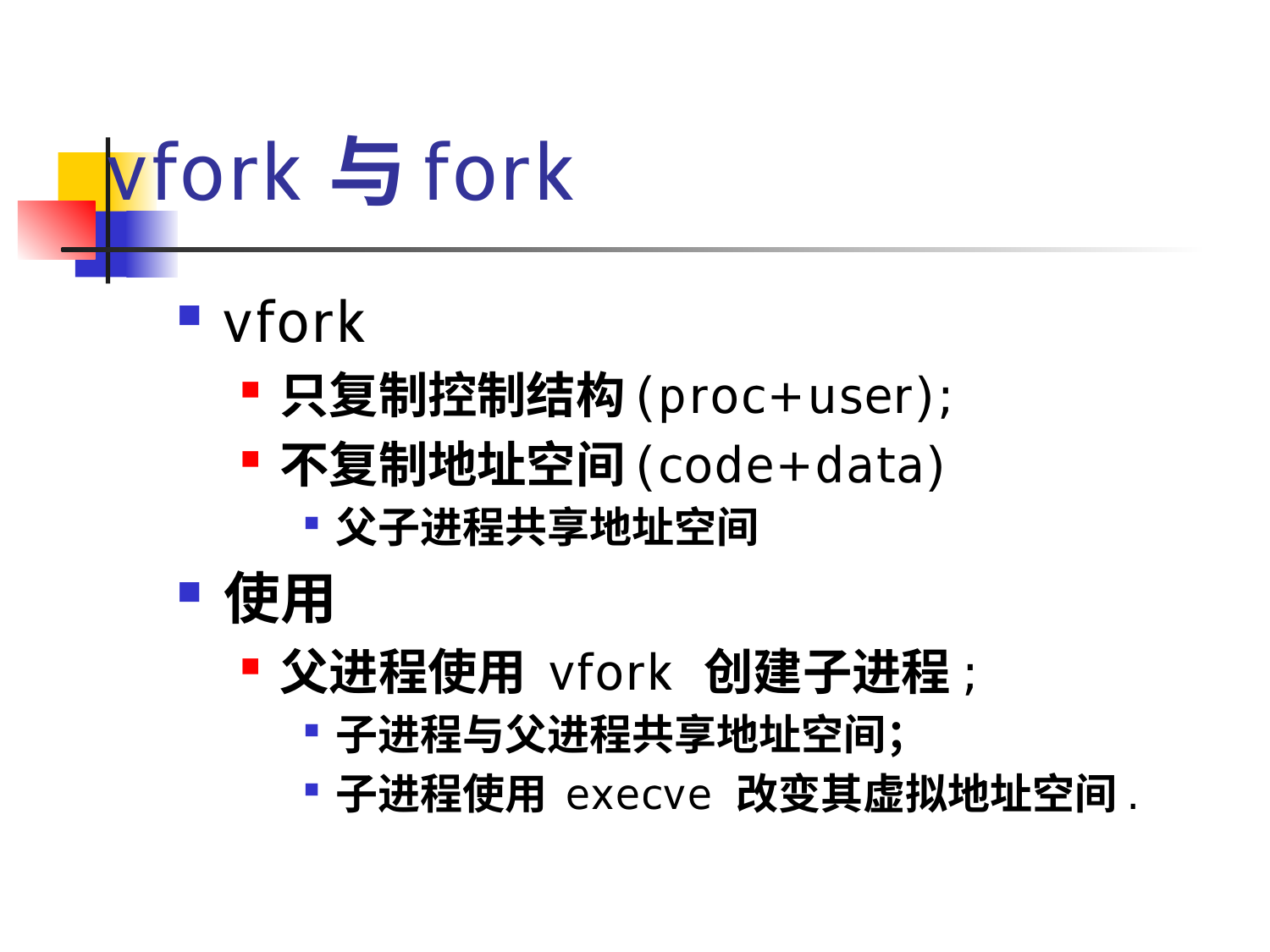

# vfork与fork
vfork
只复制控制结构(proc+user);
不复制地址空间(code+data)
父子进程共享地址空间
使用
父进程使用 vfork 创建子进程;
子进程与父进程共享地址空间；
子进程使用 execve 改变其虚拟地址空间.